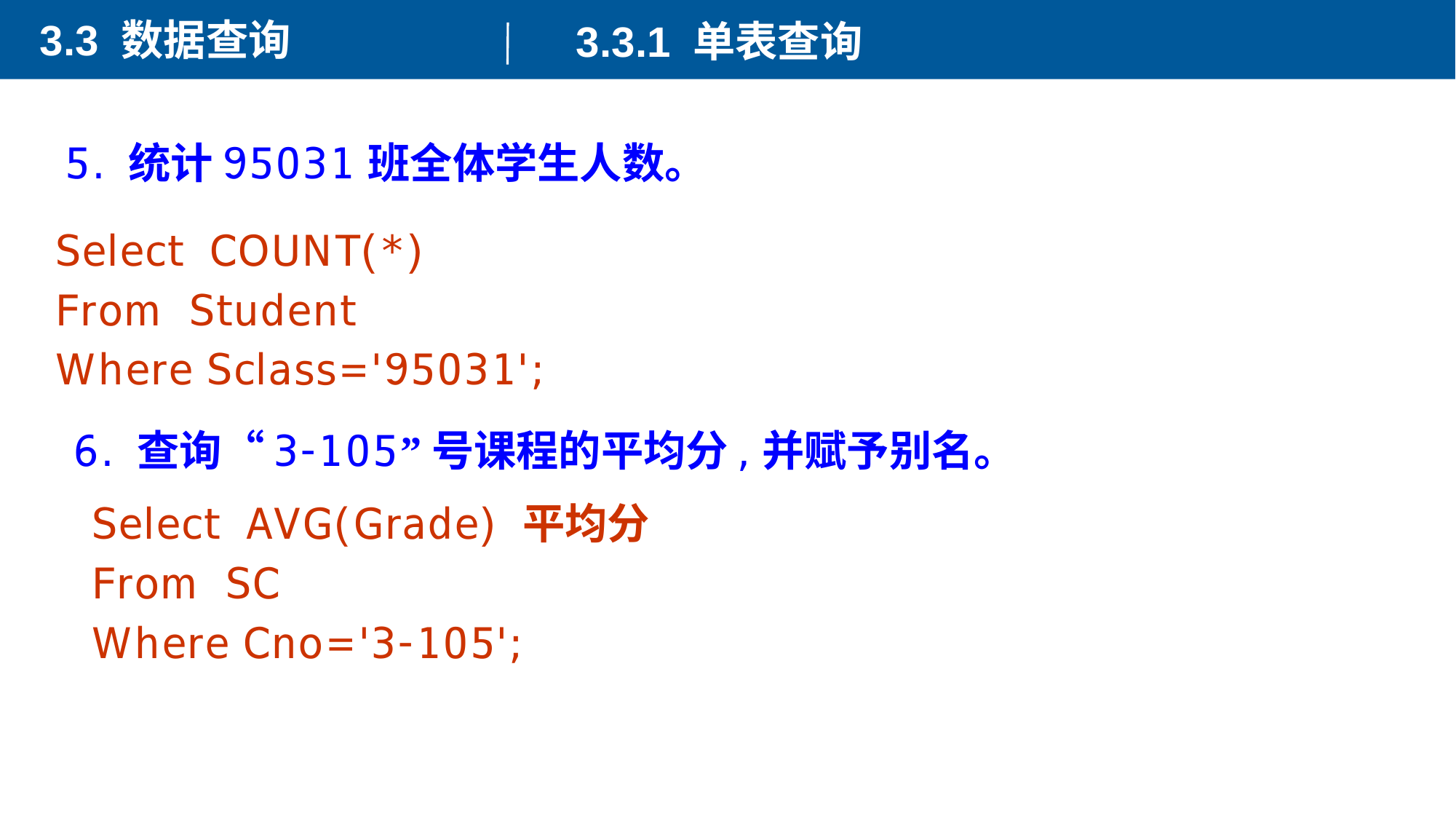

3.3 数据查询
3.3.1 单表查询
5. 统计95031班全体学生人数。
Select  COUNT(*)
From  Student
Where Sclass='95031';
6. 查询“3-105”号课程的平均分,并赋予别名。
Select  AVG(Grade) 平均分
From  SC
Where Cno='3-105';